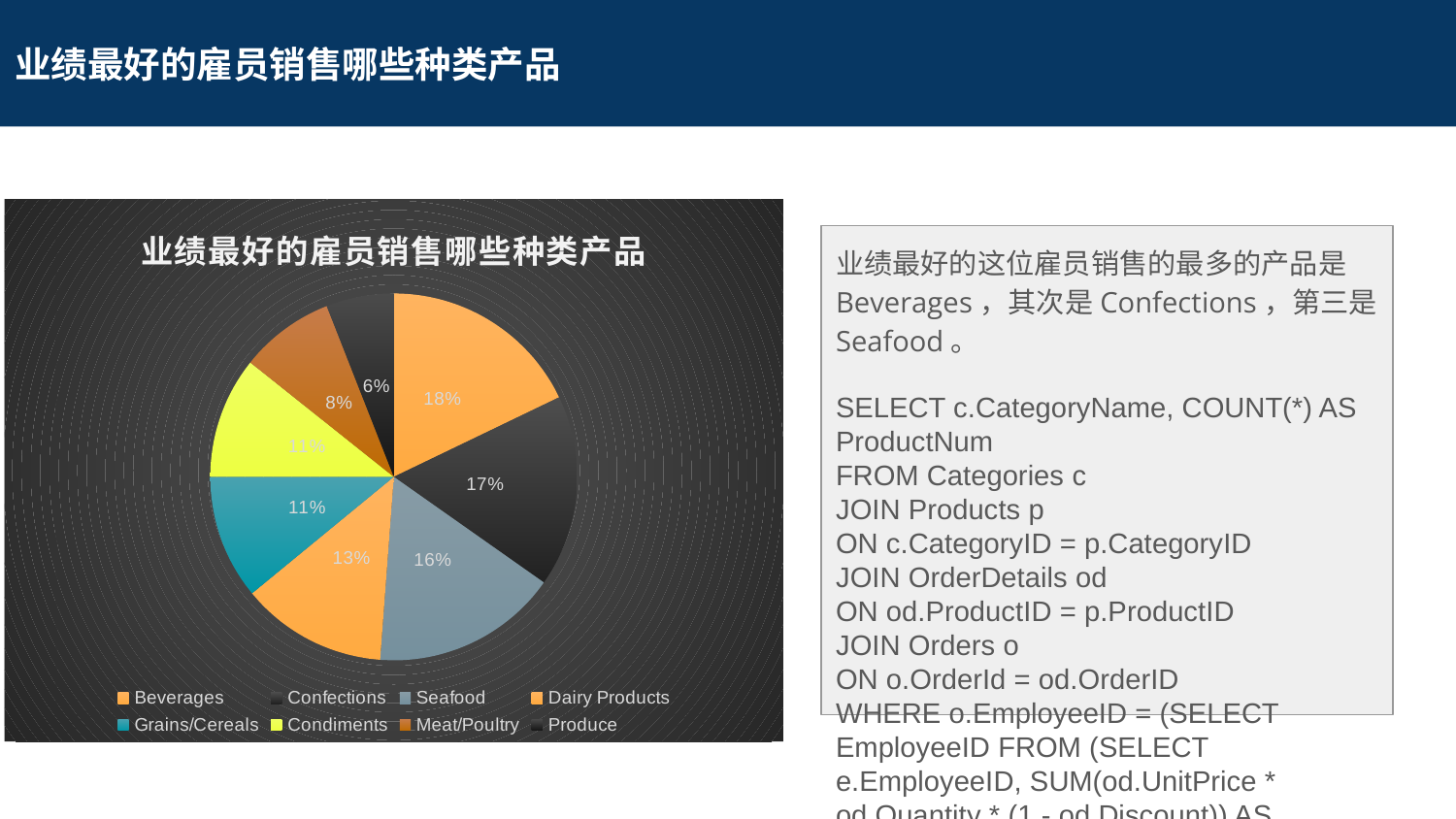

# 业绩最好的雇员销售哪些种类产品

### Chart: 业绩最好的雇员销售哪些种类产品

| Category | ProductNum |
|---|---|
| Beverages | 75.0 |
| Confections | 71.0 |
| Seafood | 69.0 |
| Dairy Products | 54.0 |
| Grains/Cereals | 46.0 |
| Condiments | 45.0 |
| Meat/Poultry | 35.0 |
| Produce | 25.0 |
<visualization>
业绩最好的这位雇员销售的最多的产品是Beverages，其次是Confections，第三是Seafood。
SELECT c.CategoryName, COUNT(*) AS ProductNum
FROM Categories c
JOIN Products p
ON c.CategoryID = p.CategoryID
JOIN OrderDetails od
ON od.ProductID = p.ProductID
JOIN Orders o
ON o.OrderId = od.OrderID
WHERE o.EmployeeID = (SELECT EmployeeID FROM (SELECT e.EmployeeID, SUM(od.UnitPrice * od.Quantity * (1 - od.Discount)) AS TotalSales
FROM Employees e
JOIN Orders o
ON o.EmployeeID = e.EmployeeID
JOIN OrderDetails od
ON od.OrderID = o.OrderId
GROUP BY 1
ORDER BY 2
DESC
LIMIT 1) t1)
GROUP BY 1
ORDER BY 2
DESC